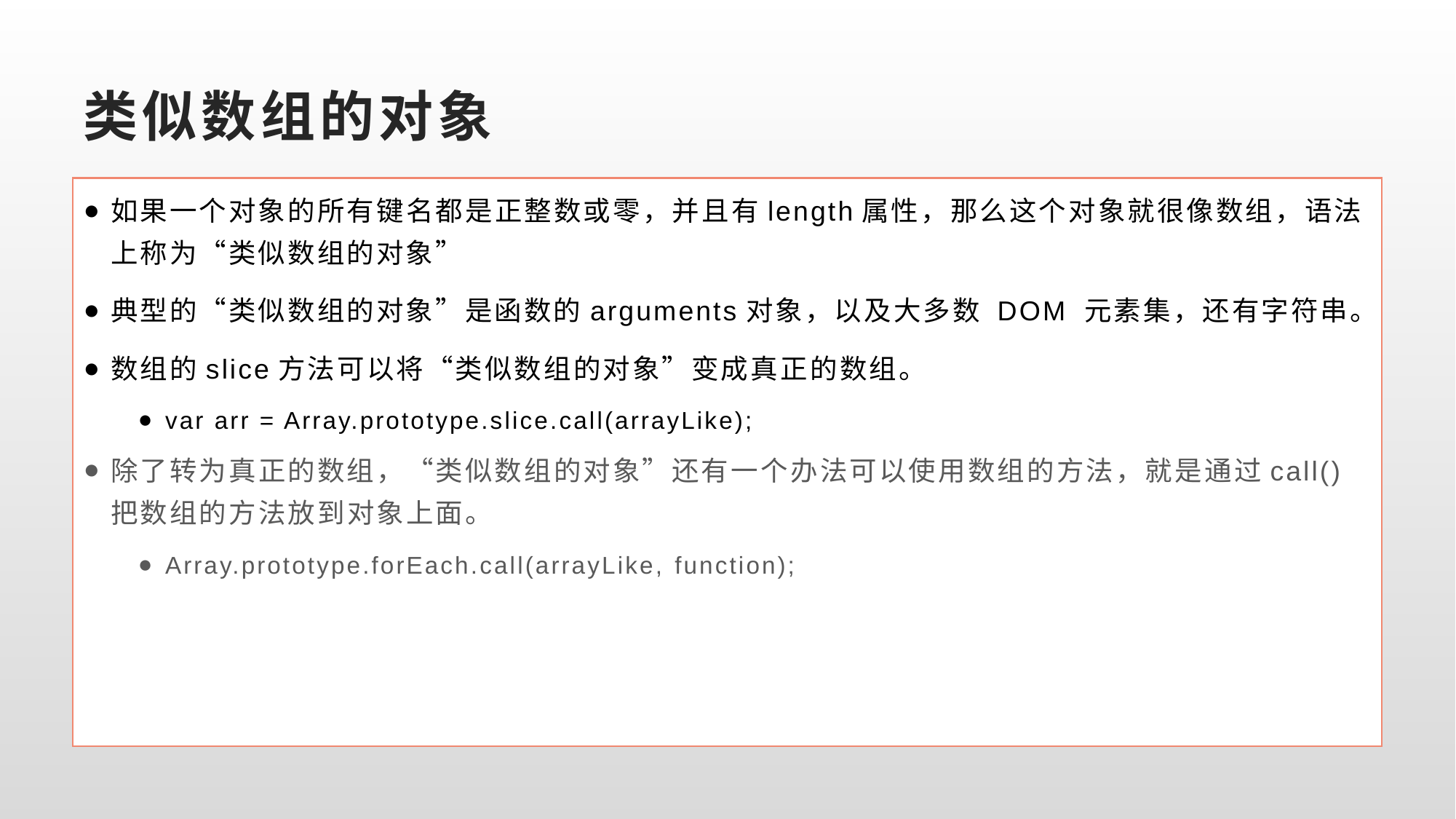

# 类似数组的对象
如果一个对象的所有键名都是正整数或零，并且有length属性，那么这个对象就很像数组，语法上称为“类似数组的对象”
典型的“类似数组的对象”是函数的arguments对象，以及大多数 DOM 元素集，还有字符串。
数组的slice方法可以将“类似数组的对象”变成真正的数组。
var arr = Array.prototype.slice.call(arrayLike);
除了转为真正的数组，“类似数组的对象”还有一个办法可以使用数组的方法，就是通过call()把数组的方法放到对象上面。
Array.prototype.forEach.call(arrayLike, function);